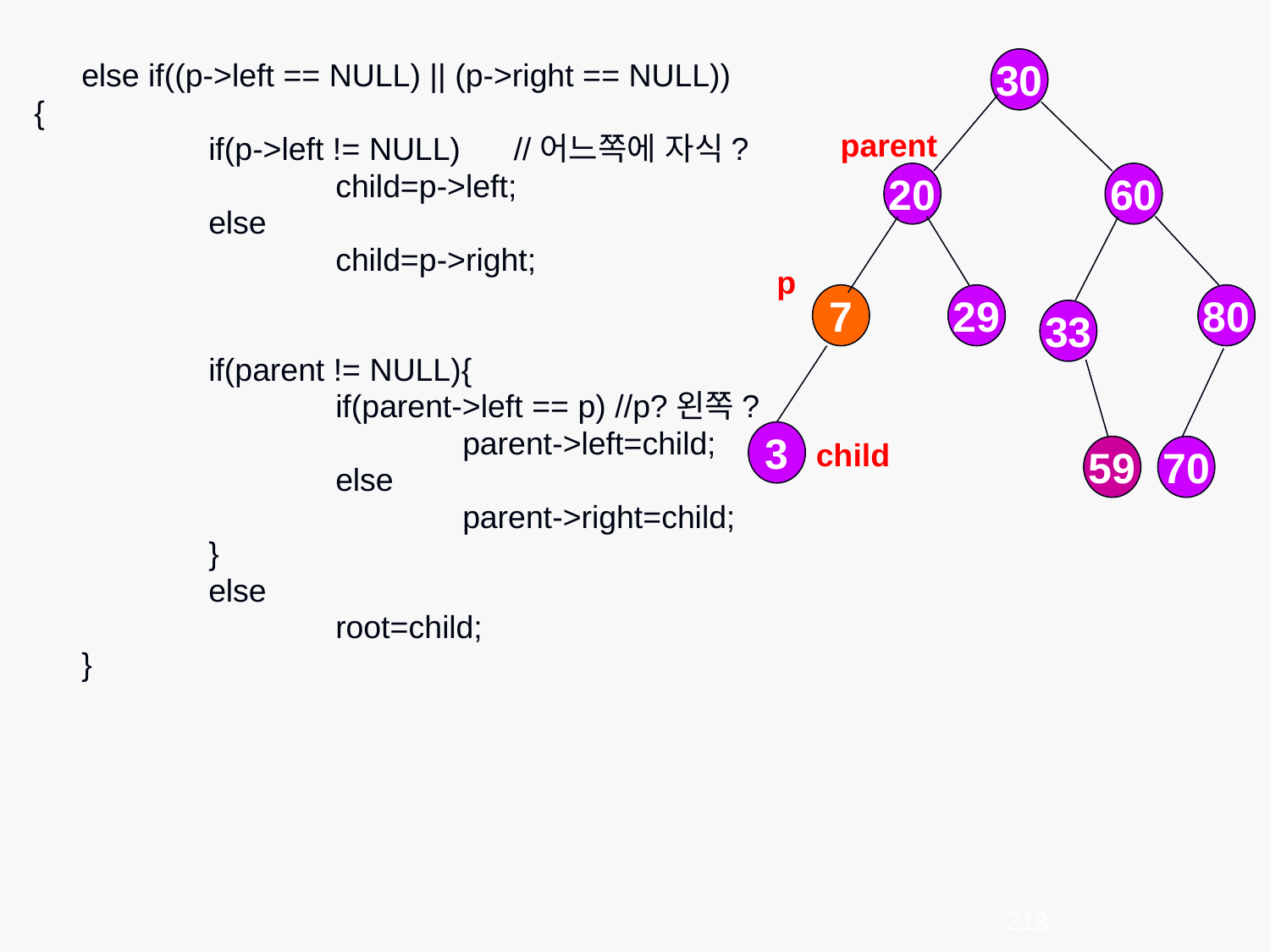

30

20
60

7
29
80
33

3
59
70
	else if((p->left == NULL) || (p->right == NULL))
   {
		if(p->left != NULL)      //어느쪽에 자식?
			child=p->left;
		else
			child=p->right;

		if(parent != NULL){
			if(parent->left == p) //p?왼쪽?
				parent->left=child;
			else
				parent->right=child;
		}
		else
			root=child;
	}

parent
p
child
218